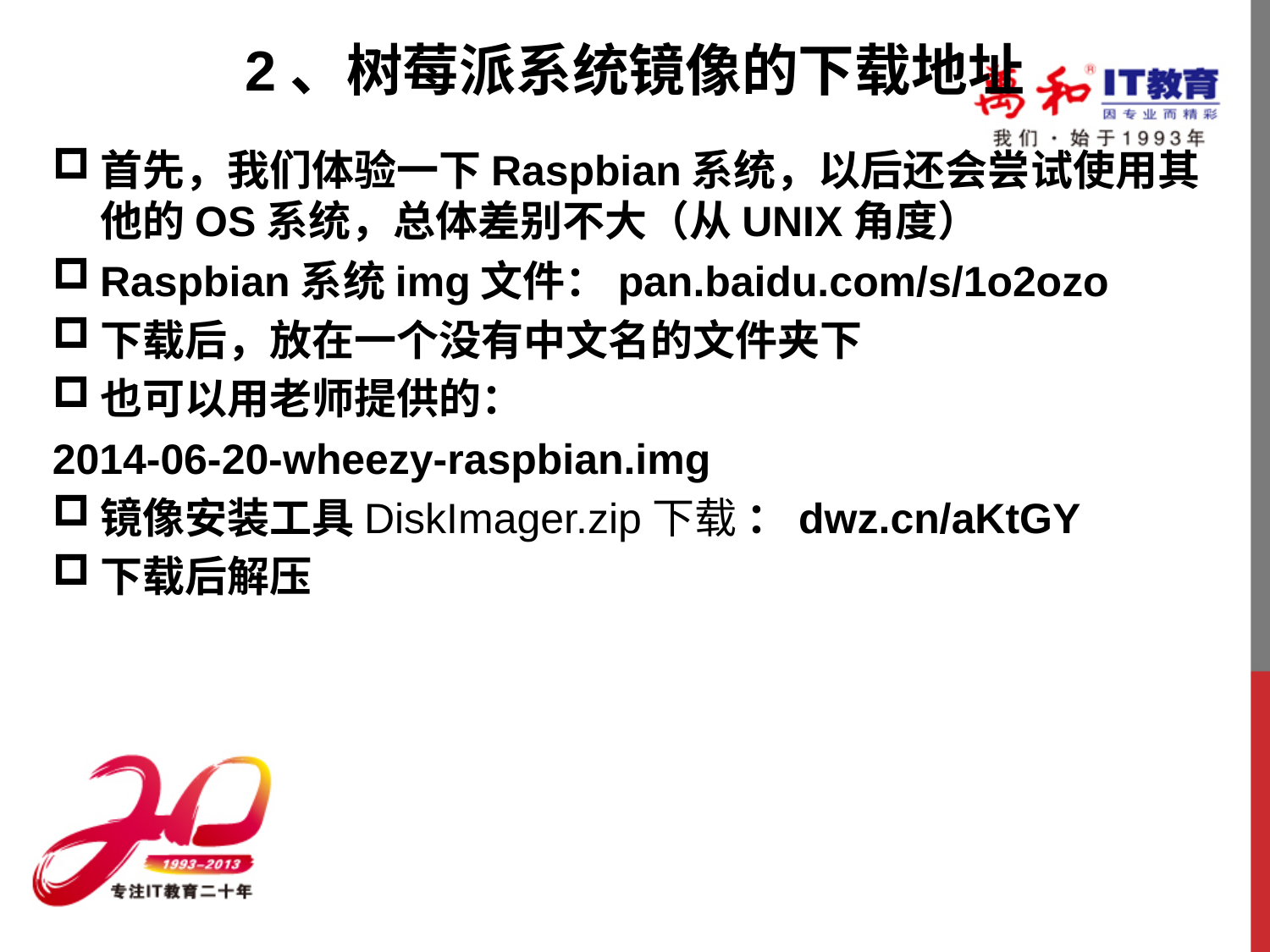

# 2、树莓派系统镜像的下载地址
首先，我们体验一下Raspbian系统，以后还会尝试使用其他的OS系统，总体差别不大（从UNIX角度）
Raspbian系统img文件：pan.baidu.com/s/1o2ozo
下载后，放在一个没有中文名的文件夹下
也可以用老师提供的：
2014-06-20-wheezy-raspbian.img
镜像安装工具DiskImager.zip下载 ：dwz.cn/aKtGY
下载后解压